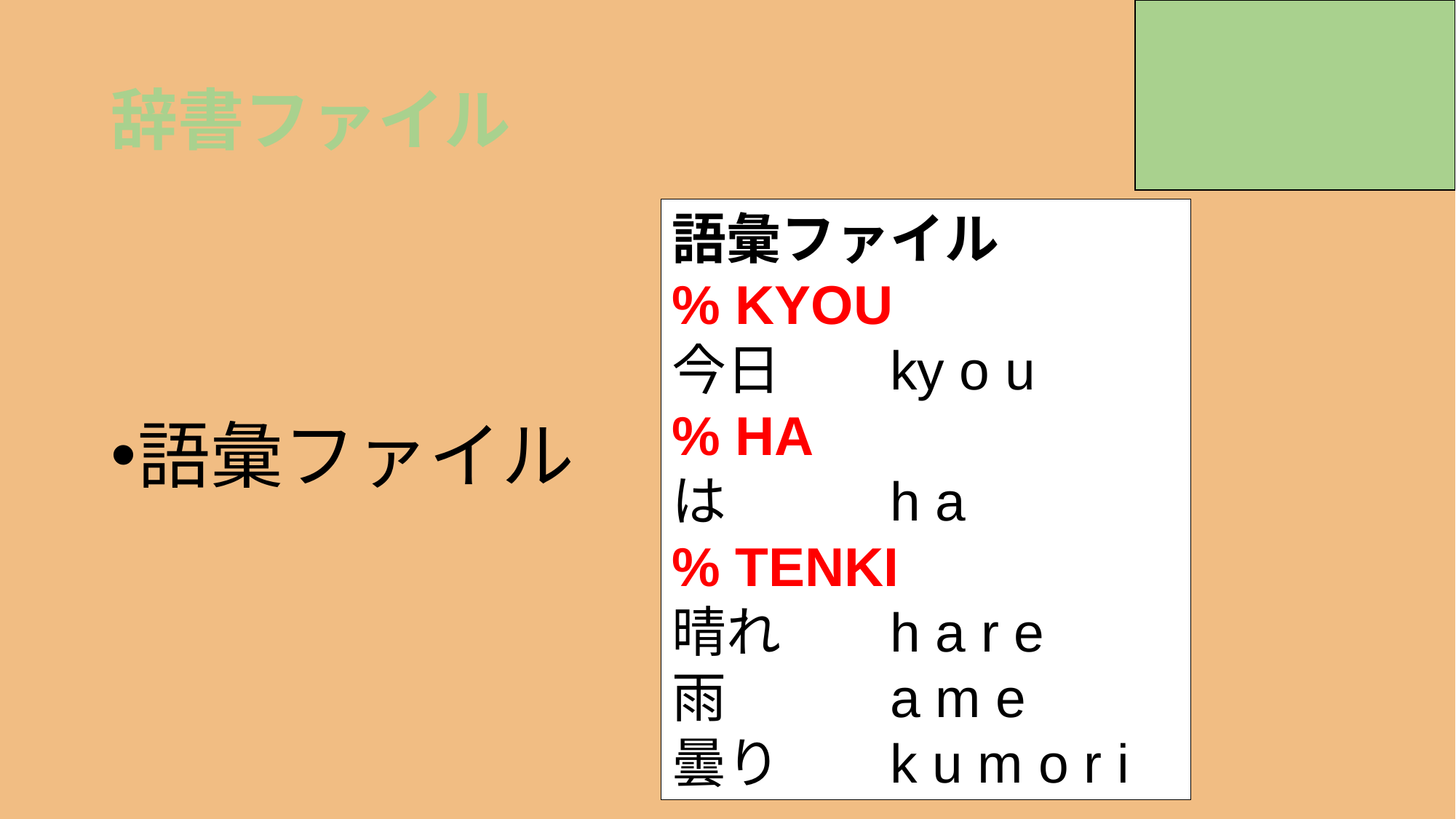

# 辞書ファイル
語彙ファイル
% KYOU
今日	ky o u
% HA
は		h a
% TENKI
晴れ	h a r e
雨		a m e
曇り	k u m o r i
読みファイル

晴れ	はれ
雨		あめ
曇り	くもり

語彙ファイル
% TENKI
晴れ	h a r e
雨		a m e
曇り	k u m o r i

語彙ファイル